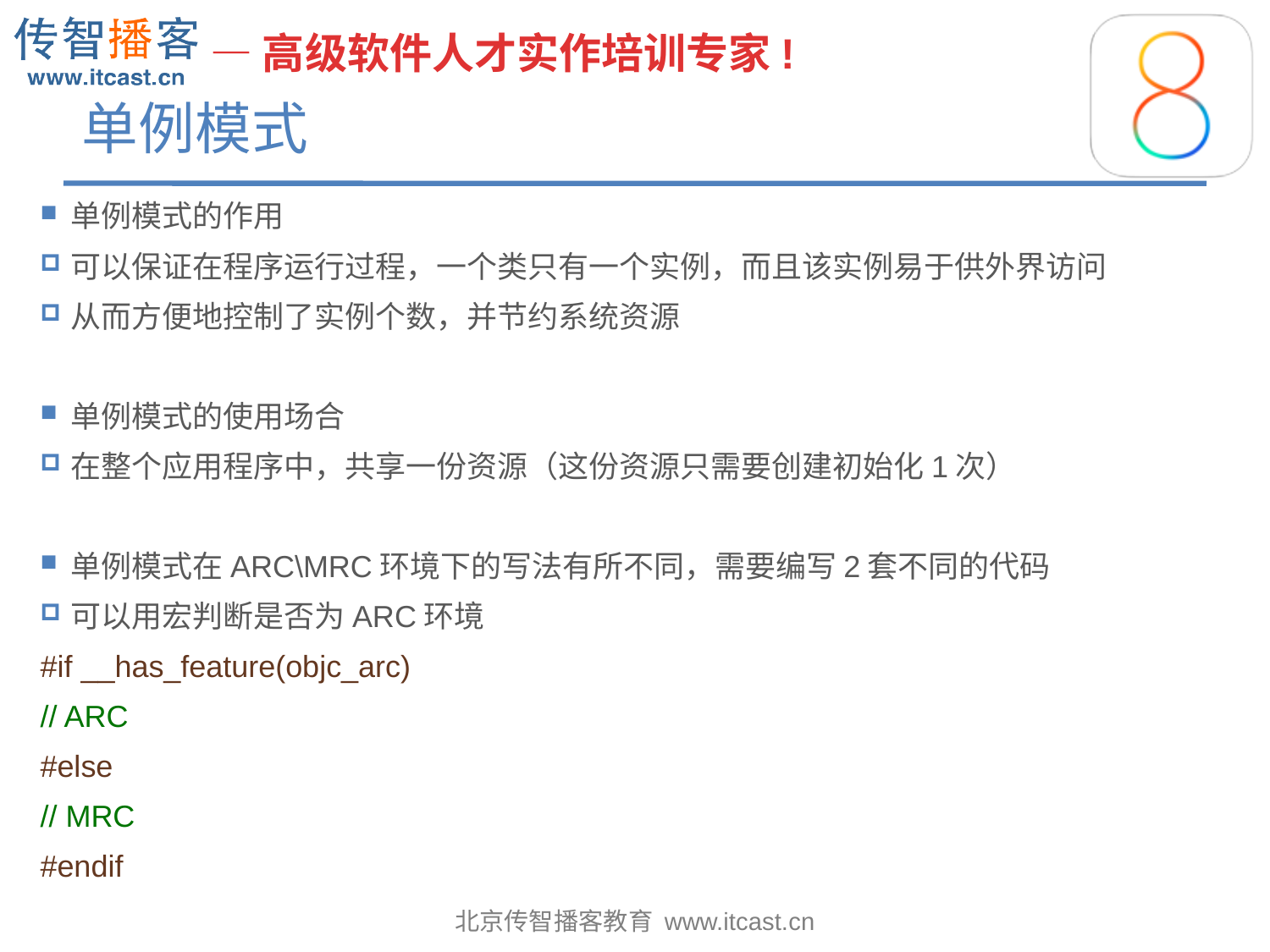

# 单例模式
单例模式的作用
可以保证在程序运行过程，一个类只有一个实例，而且该实例易于供外界访问
从而方便地控制了实例个数，并节约系统资源

单例模式的使用场合
在整个应用程序中，共享一份资源（这份资源只需要创建初始化1次）

单例模式在ARC\MRC环境下的写法有所不同，需要编写2套不同的代码
可以用宏判断是否为ARC环境
#if __has_feature(objc_arc)
// ARC
#else
// MRC
#endif